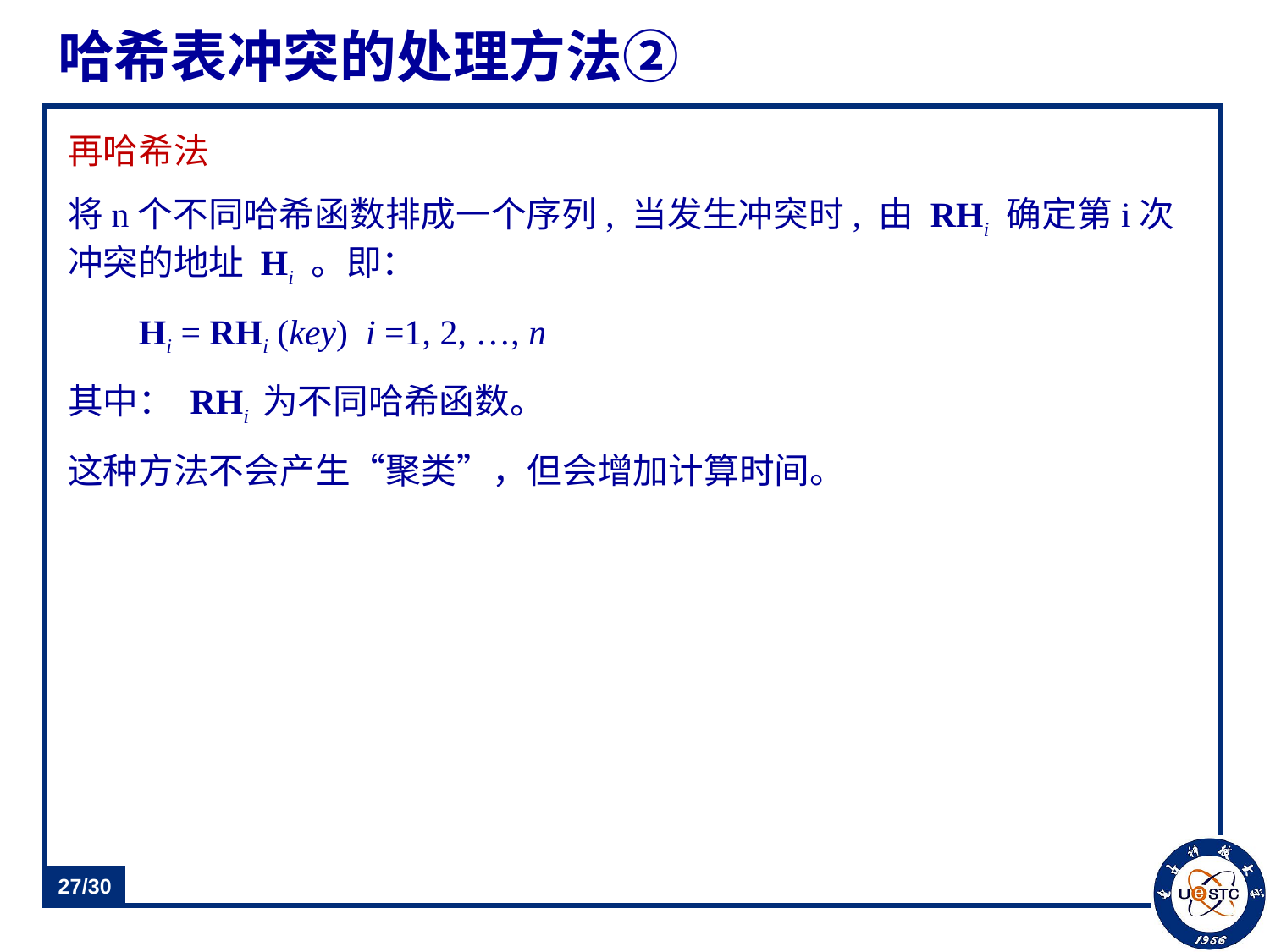

# 哈希表冲突的处理方法②
再哈希法
将n个不同哈希函数排成一个序列, 当发生冲突时, 由 RHi 确定第i次冲突的地址 Hi 。即：
        Hi = RHi (key)  i =1, 2, …, n
其中： RHi 为不同哈希函数。
这种方法不会产生“聚类”，但会增加计算时间。

27/30